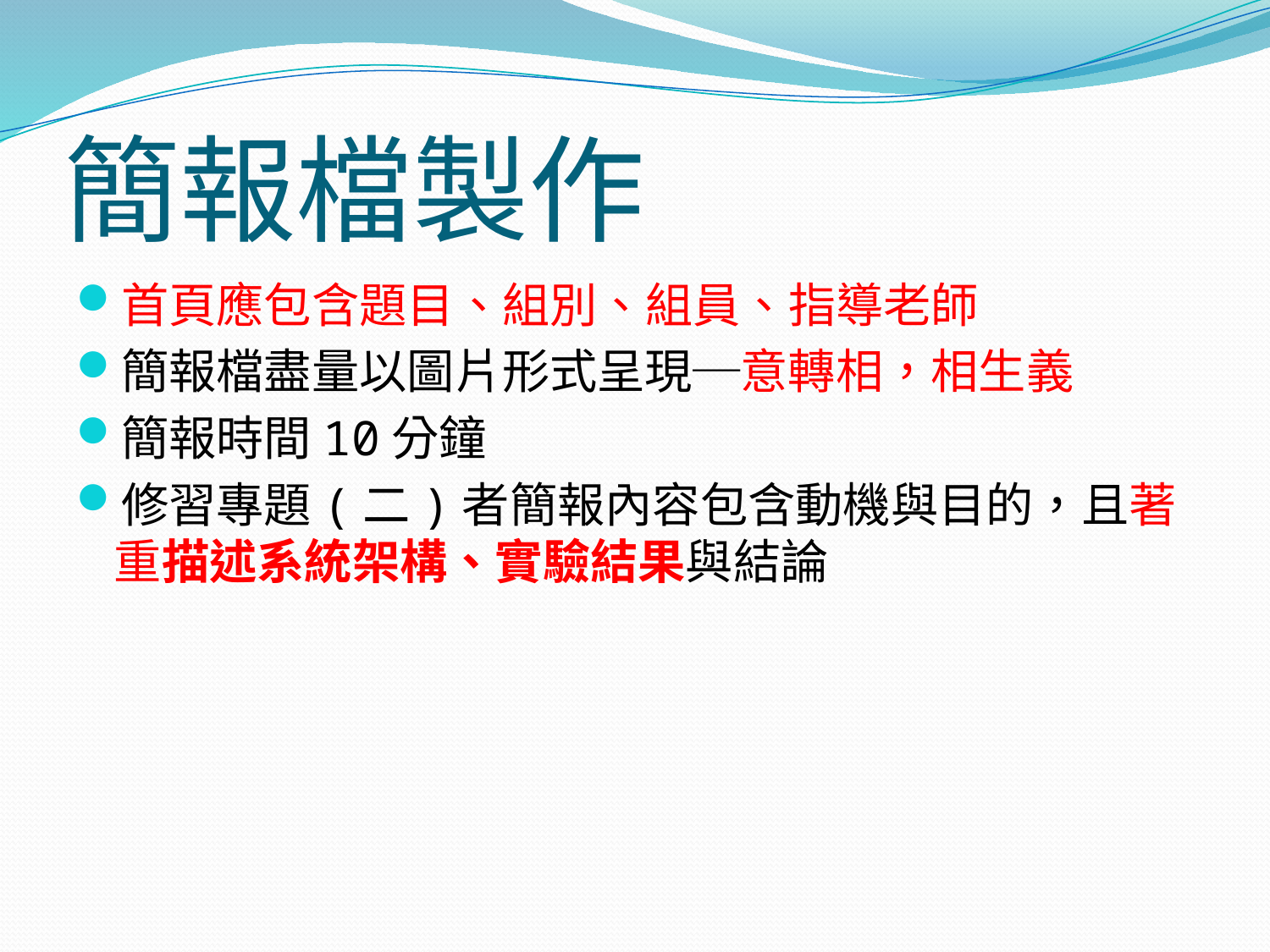

# 簡報檔製作
首頁應包含題目、組別、組員、指導老師
簡報檔盡量以圖片形式呈現─意轉相，相生義
簡報時間10分鐘
修習專題(二)者簡報內容包含動機與目的，且著重描述系統架構、實驗結果與結論